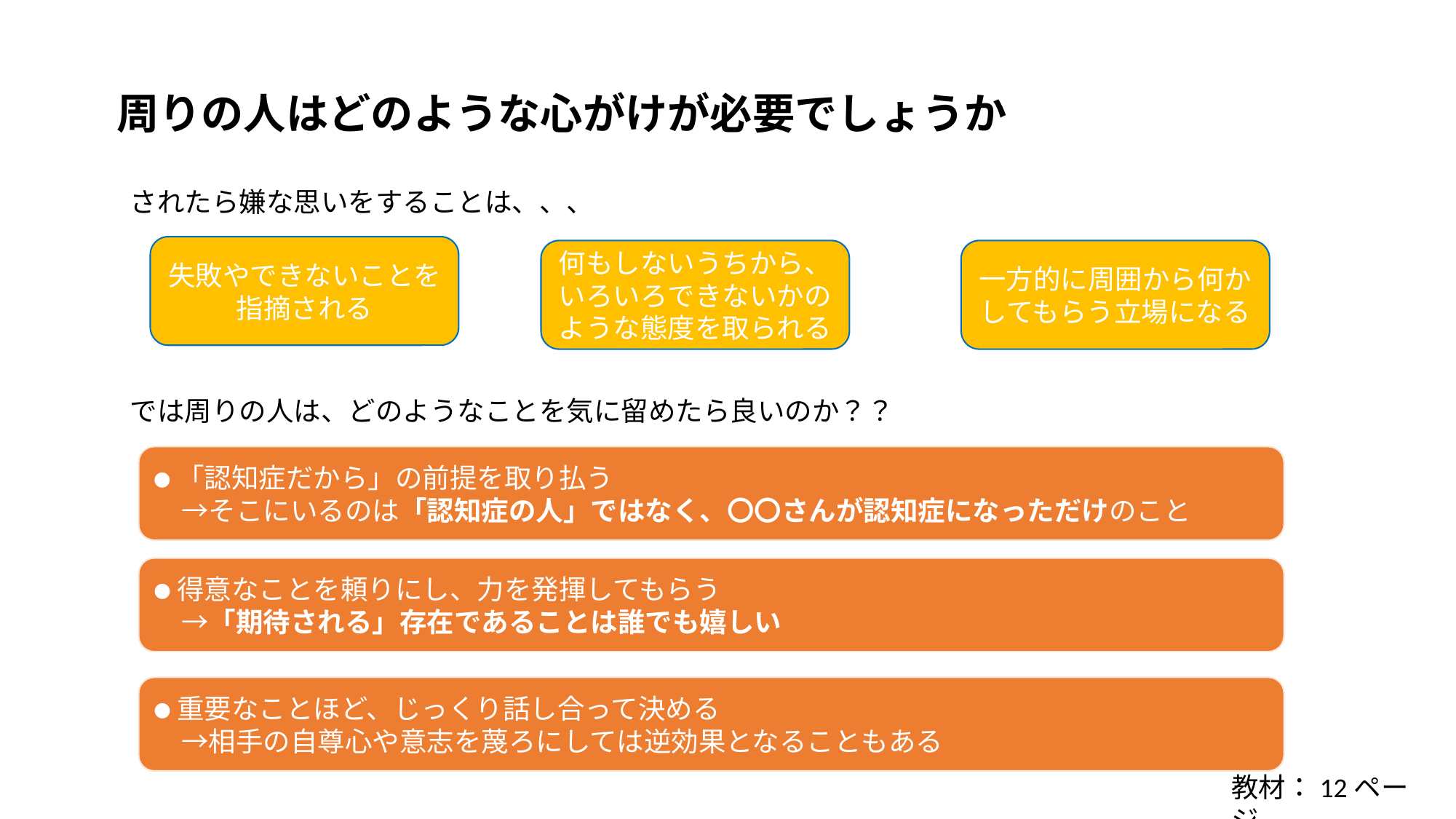

周りの人はどのような心がけが必要でしょうか
されたら嫌な思いをすることは、、、
失敗やできないことを指摘される
何もしないうちから、いろいろできないかのような態度を取られる
一方的に周囲から何かしてもらう立場になる
では周りの人は、どのようなことを気に留めたら良いのか？？
⚫︎「認知症だから」の前提を取り払う
　→そこにいるのは「認知症の人」ではなく、〇〇さんが認知症になっただけのこと
⚫︎得意なことを頼りにし、力を発揮してもらう
　→「期待される」存在であることは誰でも嬉しい
⚫︎重要なことほど、じっくり話し合って決める
　→相手の自尊心や意志を蔑ろにしては逆効果となることもある
教材：12ページ